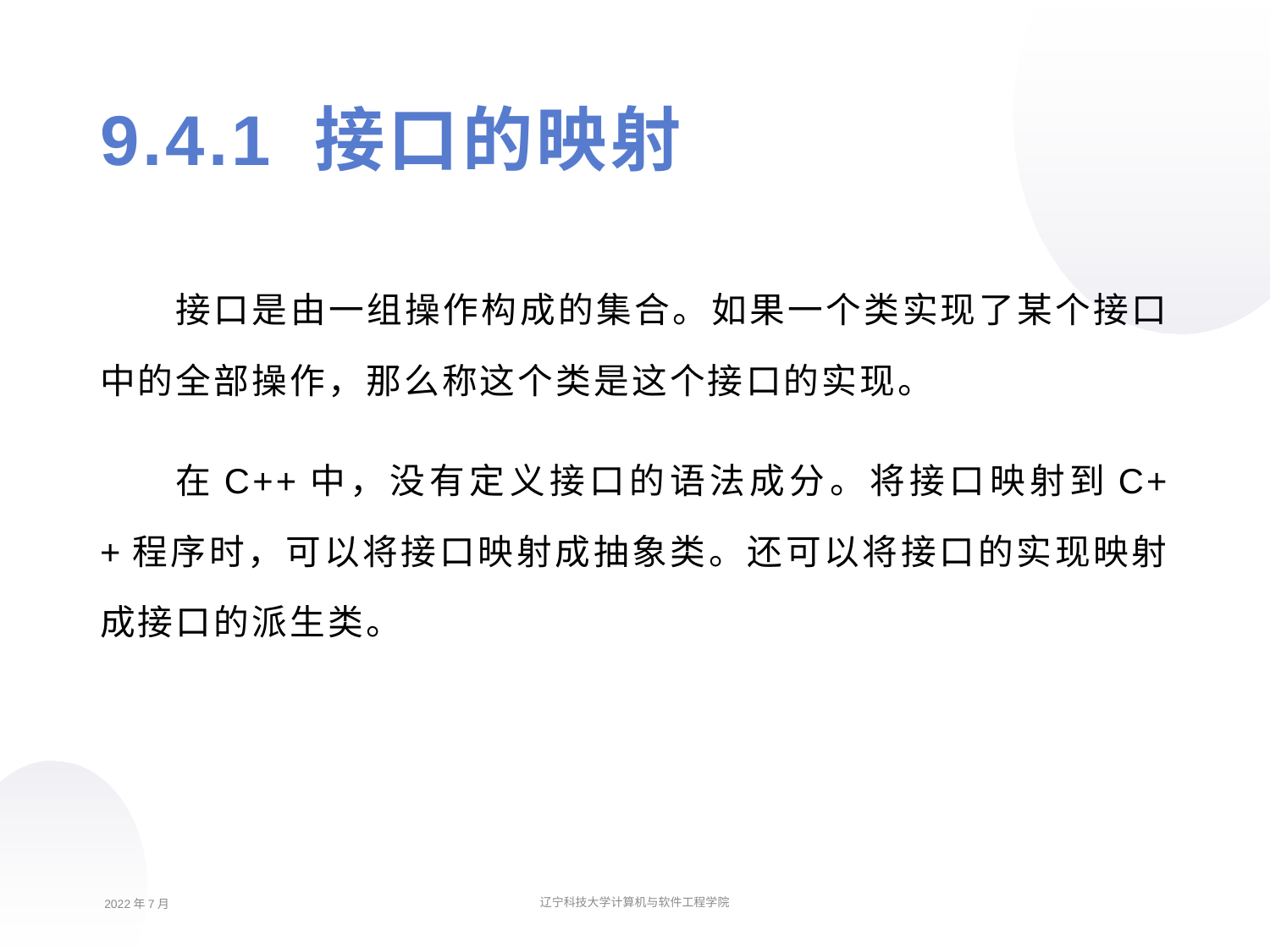

9.4.1 接口的映射
接口是由一组操作构成的集合。如果一个类实现了某个接口中的全部操作，那么称这个类是这个接口的实现。
在C++中，没有定义接口的语法成分。将接口映射到C++程序时，可以将接口映射成抽象类。还可以将接口的实现映射成接口的派生类。

2022年7月
辽宁科技大学计算机与软件工程学院
68